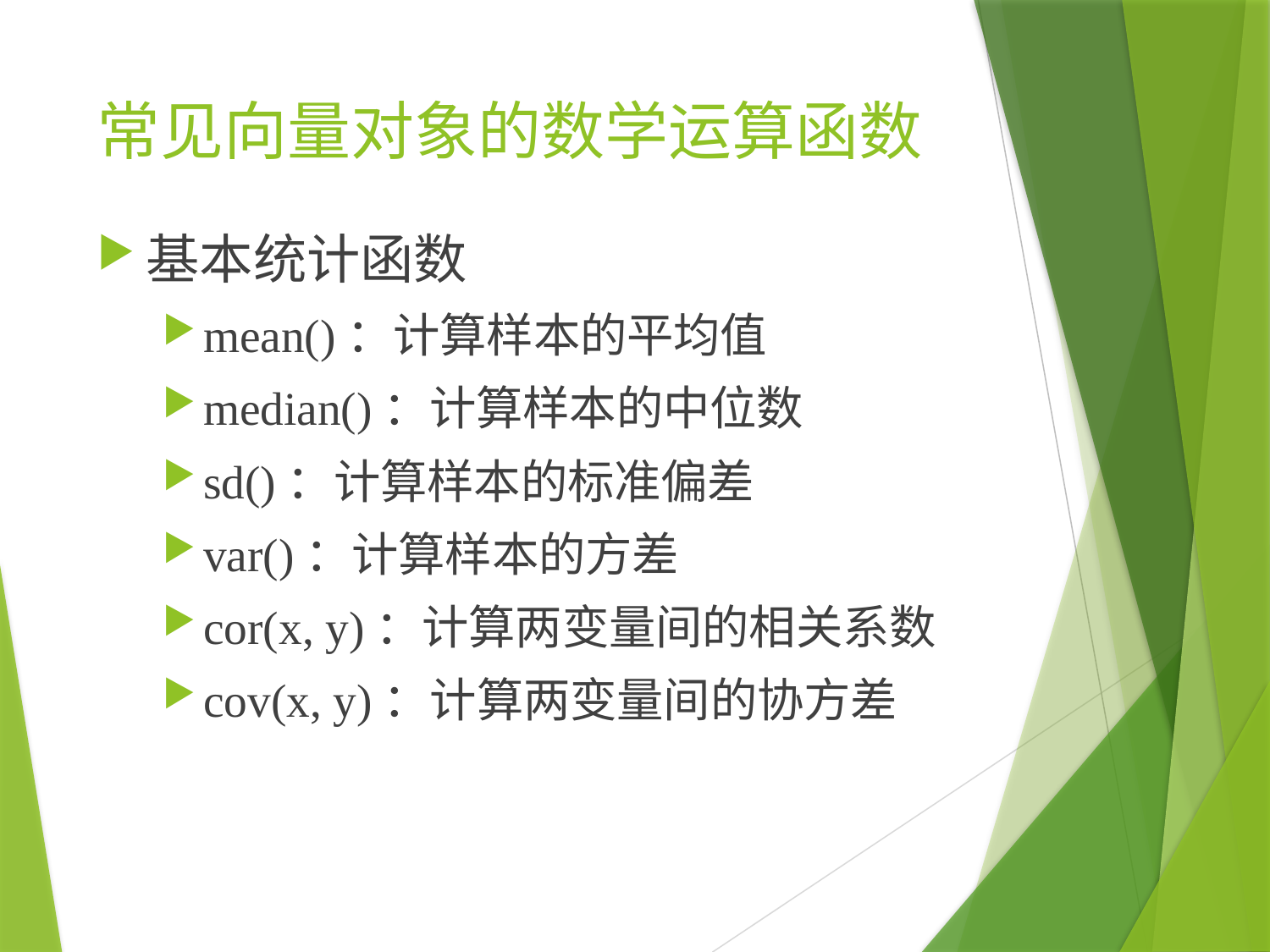

# 常见向量对象的数学运算函数
基本统计函数
mean()：计算样本的平均值
median()：计算样本的中位数
sd()：计算样本的标准偏差
var()：计算样本的方差
cor(x, y)：计算两变量间的相关系数
cov(x, y)：计算两变量间的协方差